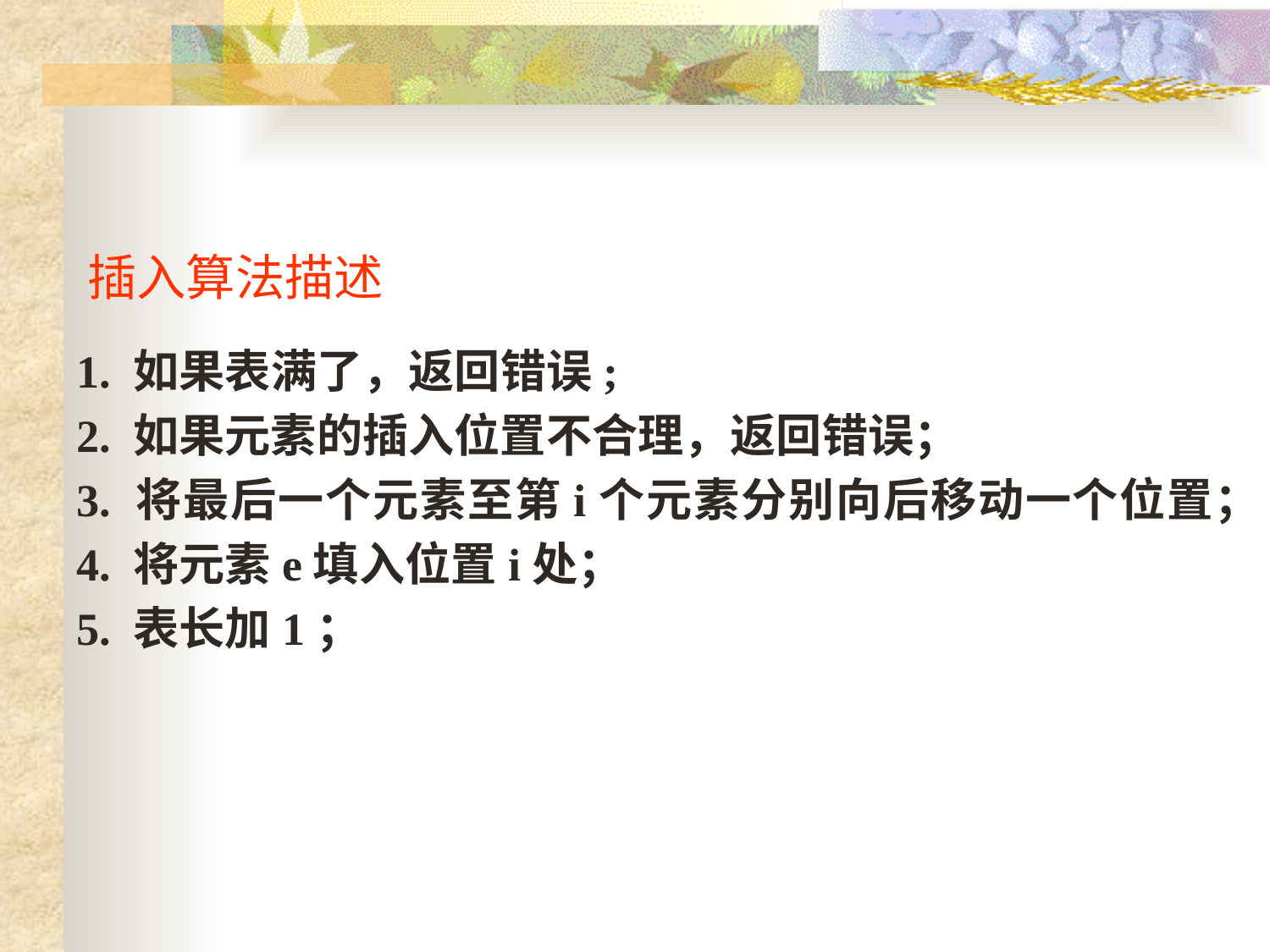

# 插入算法描述
1. 如果表满了，返回错误;
2. 如果元素的插入位置不合理，返回错误；
3. 将最后一个元素至第i个元素分别向后移动一个位置；
4. 将元素e填入位置i处；
5. 表长加1；